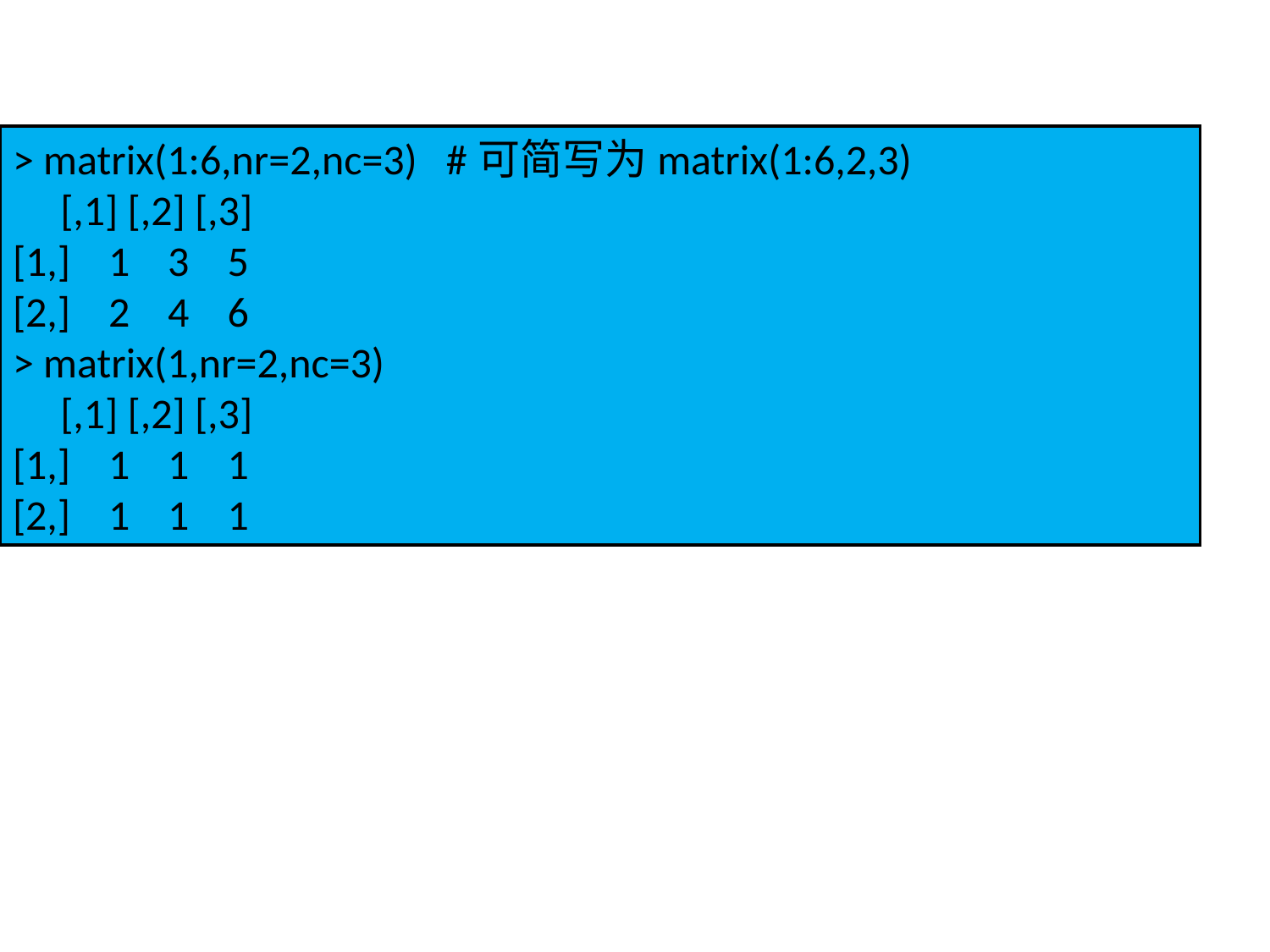

> matrix(1:6,nr=2,nc=3)   #可简写为matrix(1:6,2,3)
     [,1] [,2] [,3]
[1,]    1    3    5
[2,]    2    4    6
> matrix(1,nr=2,nc=3)
     [,1] [,2] [,3]
[1,]    1    1    1
[2,]    1    1    1